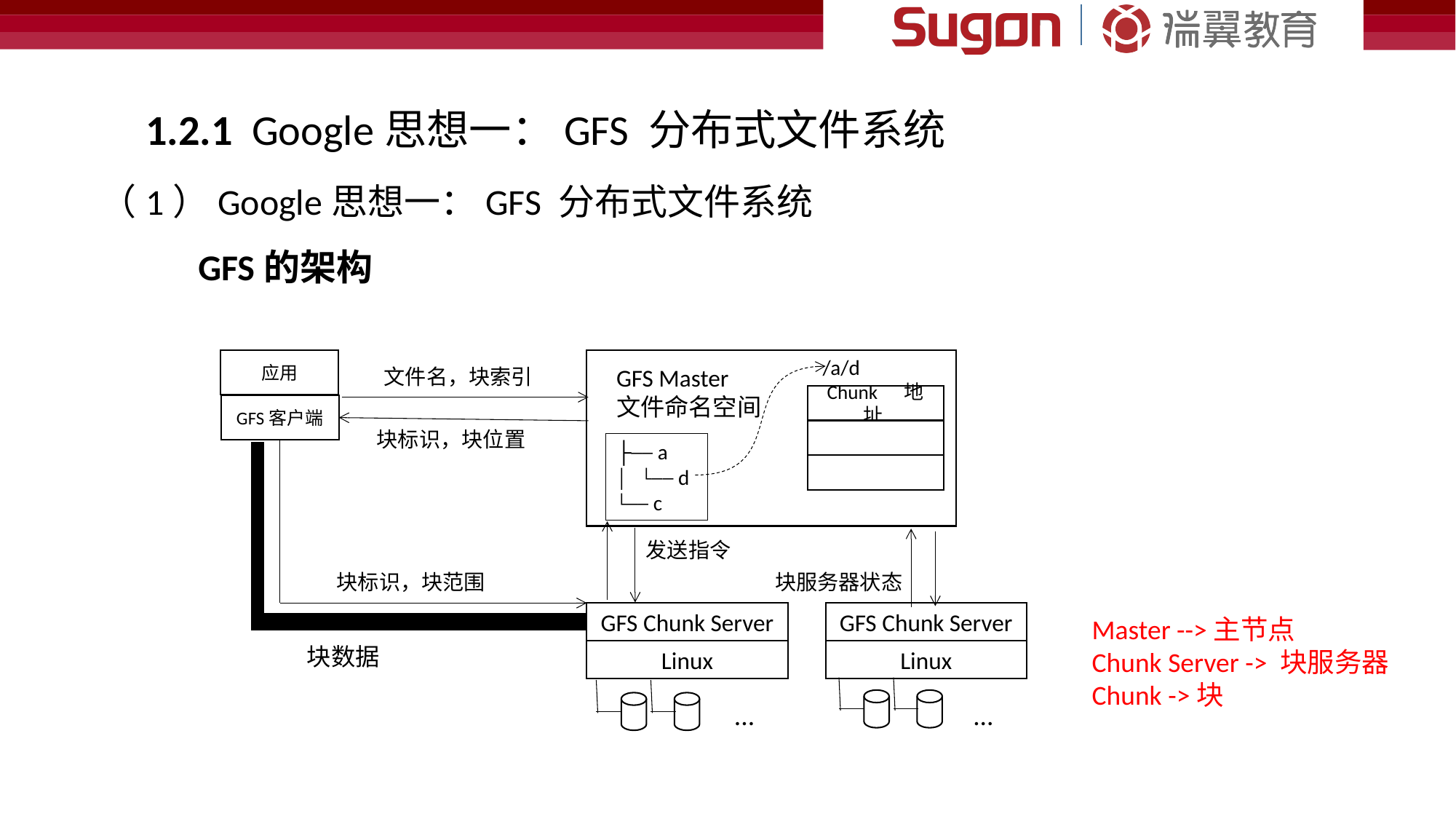

1.2.1  Google思想一：GFS 分布式文件系统
（1）Google思想一：GFS 分布式文件系统
GFS的架构
/a/d

应用
GFS Master
文件命名空间
文件名，块索引
Chunk     地址
GFS客户端

块标识，块位置
├── a
│   └── d
└── c

发送指令
块标识，块范围
块服务器状态
GFS Chunk Server
GFS Chunk Server
Master -->主节点
Chunk Server -> 块服务器
Chunk ->块

块数据
Linux
Linux

...
...